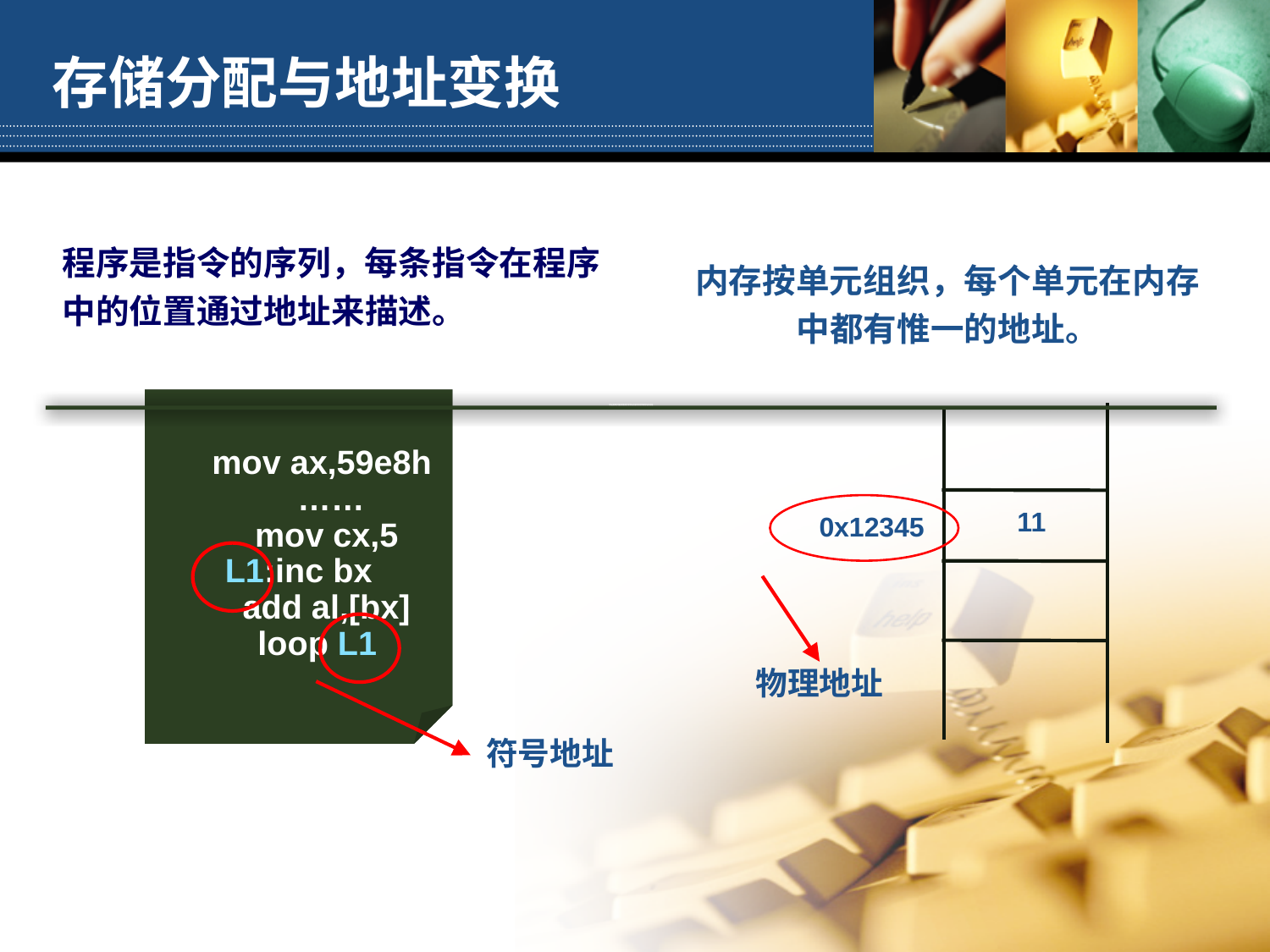

# 存储分配与地址变换
程序是指令的序列，每条指令在程序中的位置通过地址来描述。
内存按单元组织，每个单元在内存中都有惟一的地址。
     mov ax,59e8h
       ……
      mov cx,5
L1:inc bx
      add al,[bx]
      loop L1
地址变换的功能就是将符号地址对应到内存物理地址的过程
11
0x12345

物理地址
符号地址
48